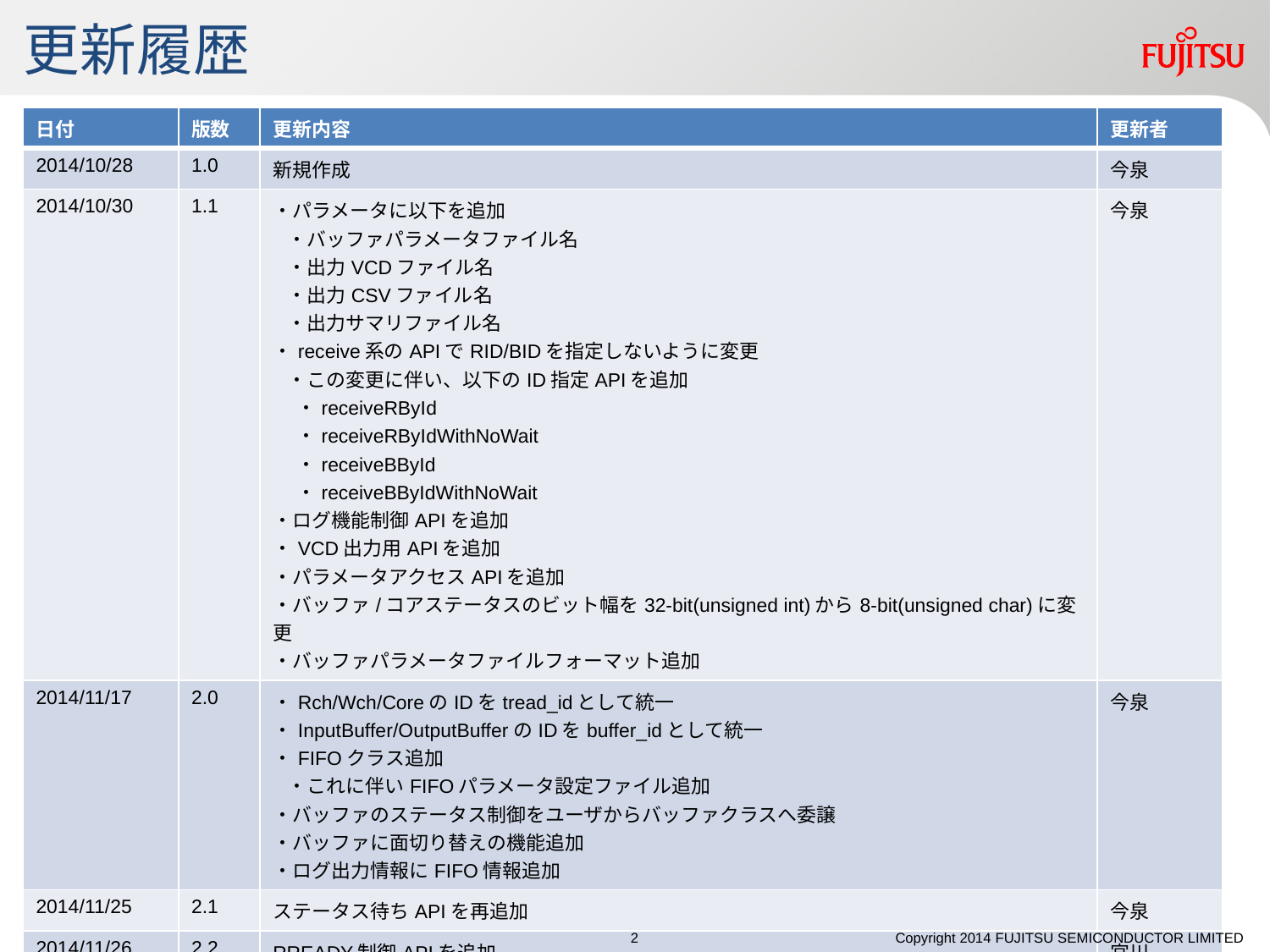

# 更新履歴
| 日付 | 版数 | 更新内容 | 更新者 |
| --- | --- | --- | --- |
| 2014/10/28 | 1.0 | 新規作成 | 今泉 |
| 2014/10/30 | 1.1 | ・パラメータに以下を追加 ・バッファパラメータファイル名 ・出力VCDファイル名 ・出力CSVファイル名 ・出力サマリファイル名 ・receive系のAPIでRID/BIDを指定しないように変更 ・この変更に伴い、以下のID指定APIを追加 ・receiveRById ・receiveRByIdWithNoWait ・receiveBById ・receiveBByIdWithNoWait ・ログ機能制御APIを追加 ・VCD出力用APIを追加 ・パラメータアクセスAPIを追加 ・バッファ/コアステータスのビット幅を32-bit(unsigned int)から8-bit(unsigned char)に変更 ・バッファパラメータファイルフォーマット追加 | 今泉 |
| 2014/11/17 | 2.0 | ・Rch/Wch/CoreのIDをtread\_idとして統一 ・InputBuffer/OutputBufferのIDをbuffer\_idとして統一 ・FIFOクラス追加 ・これに伴いFIFOパラメータ設定ファイル追加 ・バッファのステータス制御をユーザからバッファクラスへ委譲 ・バッファに面切り替えの機能追加 ・ログ出力情報にFIFO情報追加 | 今泉 |
| 2014/11/25 | 2.1 | ステータス待ちAPIを再追加 | 今泉 |
| 2014/11/26 | 2.2 | RREADY制御APIを追加 | 宮川 |
| 2014/12/17 | 2.3 | 入力ファイルフォーマット修正 | 今泉 |
| 2014/12/18 | 2.4 | ・パラメータ一覧修正 ・入力ファイルフォーマット補足説明追加 | 今泉 |
2
Copyright 2014 FUJITSU SEMICONDUCTOR LIMITED